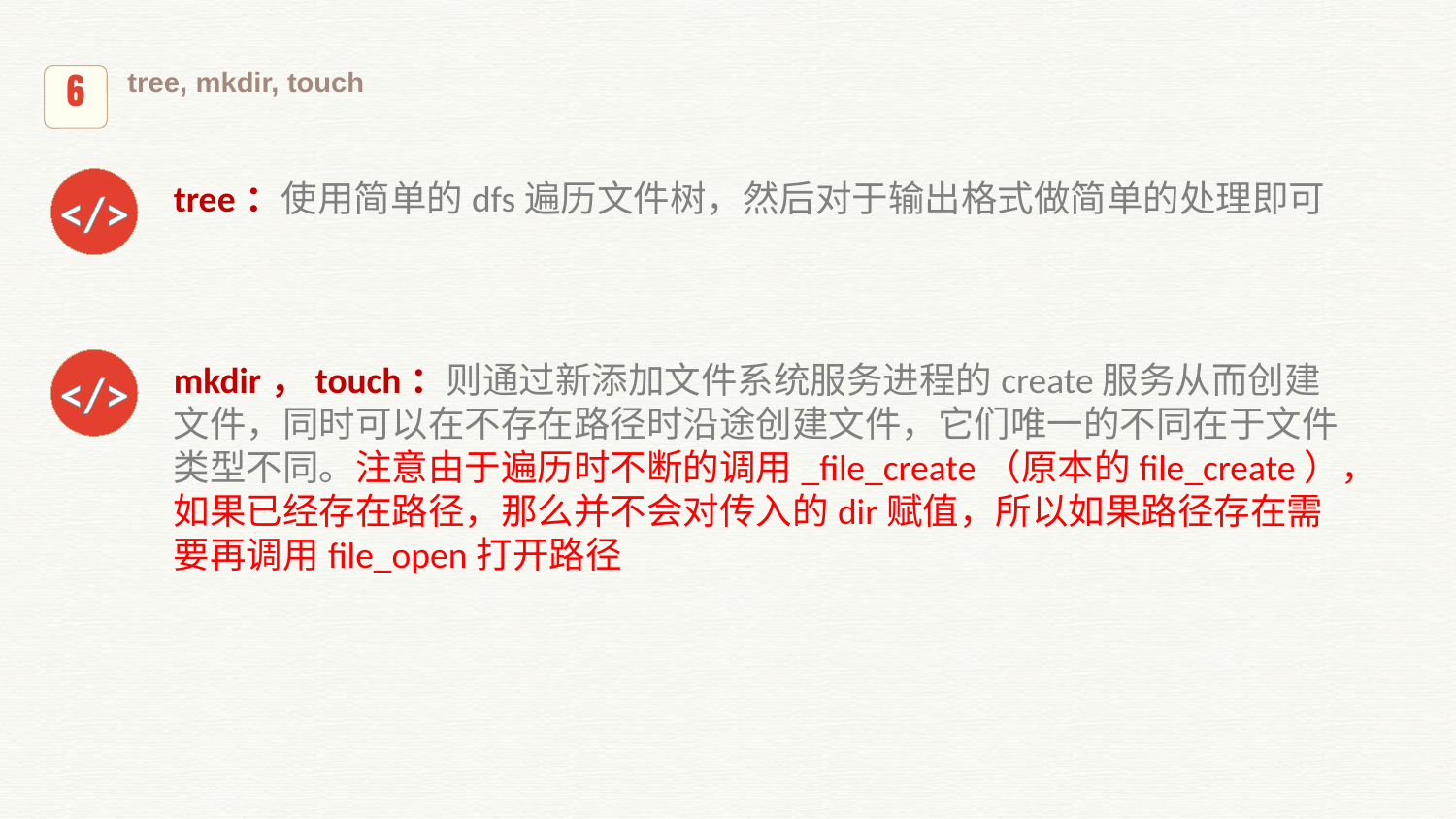

tree, mkdir, touch

tree：使用简单的dfs遍历文件树，然后对于输出格式做简单的处理即可
</>
mkdir，touch：则通过新添加文件系统服务进程的create服务从而创建文件，同时可以在不存在路径时沿途创建文件，它们唯一的不同在于文件类型不同。注意由于遍历时不断的调用_file_create（原本的file_create），如果已经存在路径，那么并不会对传入的dir赋值，所以如果路径存在需要再调用file_open打开路径

</>